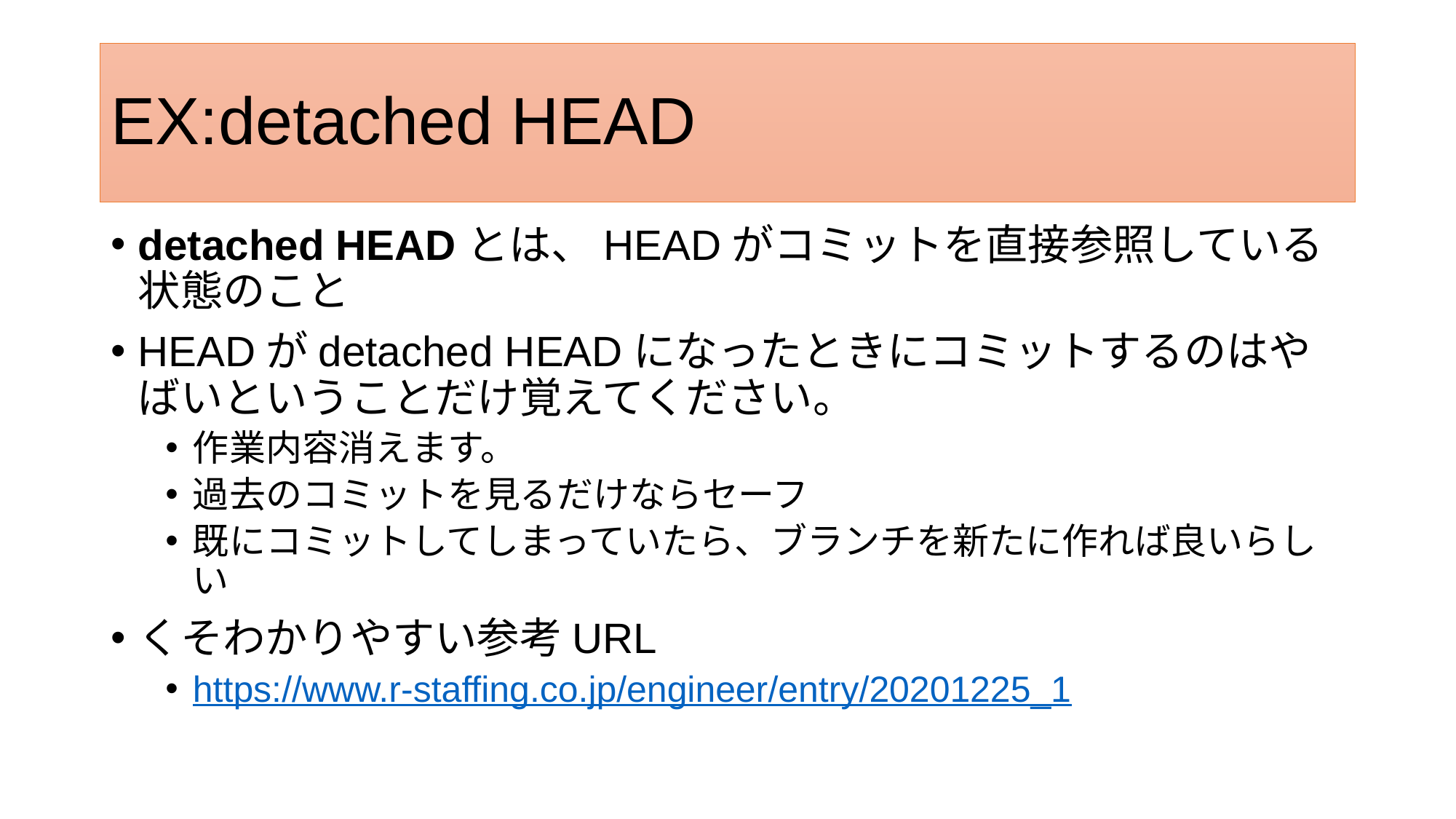

# EX:detached HEAD
detached HEADとは、HEADがコミットを直接参照している状態のこと
HEADがdetached HEADになったときにコミットするのはやばいということだけ覚えてください。
作業内容消えます。
過去のコミットを見るだけならセーフ
既にコミットしてしまっていたら、ブランチを新たに作れば良いらしい
くそわかりやすい参考URL
https://www.r-staffing.co.jp/engineer/entry/20201225_1